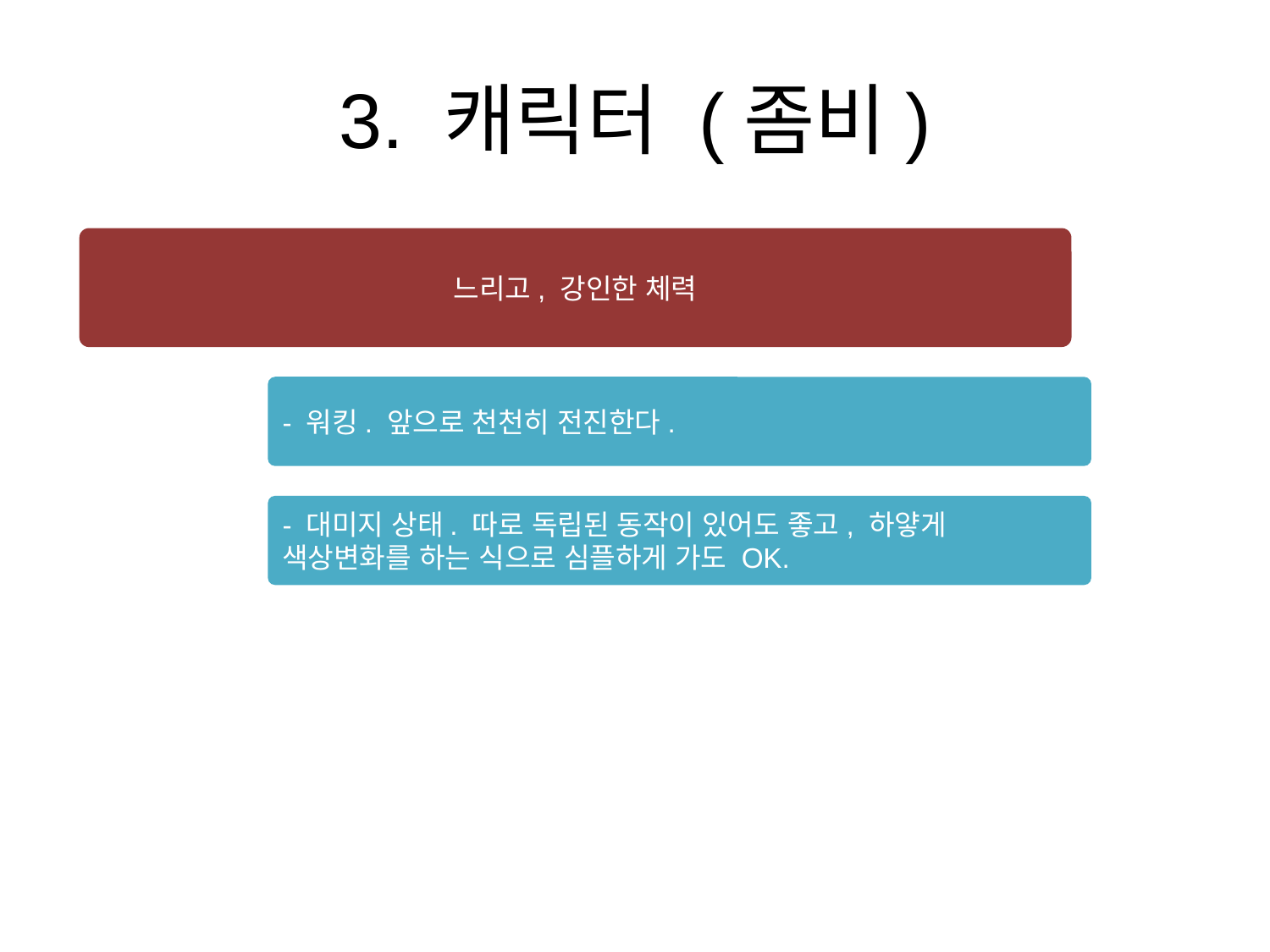

# 3. 캐릭터 (좀비)
느리고, 강인한 체력
- 워킹. 앞으로 천천히 전진한다.
- 대미지 상태. 따로 독립된 동작이 있어도 좋고, 하얗게 색상변화를 하는 식으로 심플하게 가도 OK.